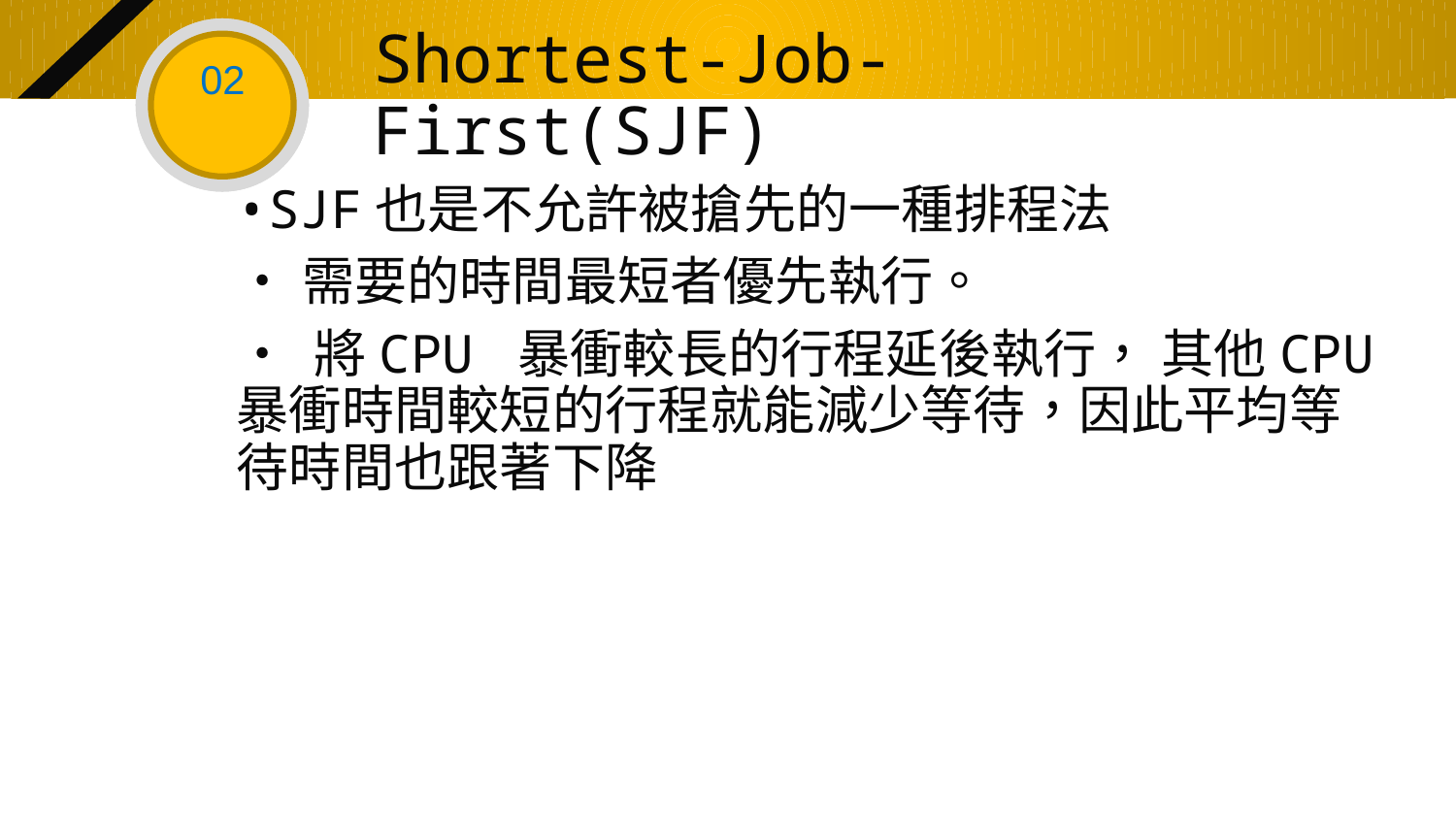

02

01
Shortest-Job-First(SJF)
•SJF也是不允許被搶先的一種排程法
•需要的時間最短者優先執行。
• 將CPU 暴衝較長的行程延後執行， 其他CPU暴衝時間較短的行程就能減少等待，因此平均等待時間也跟著下降